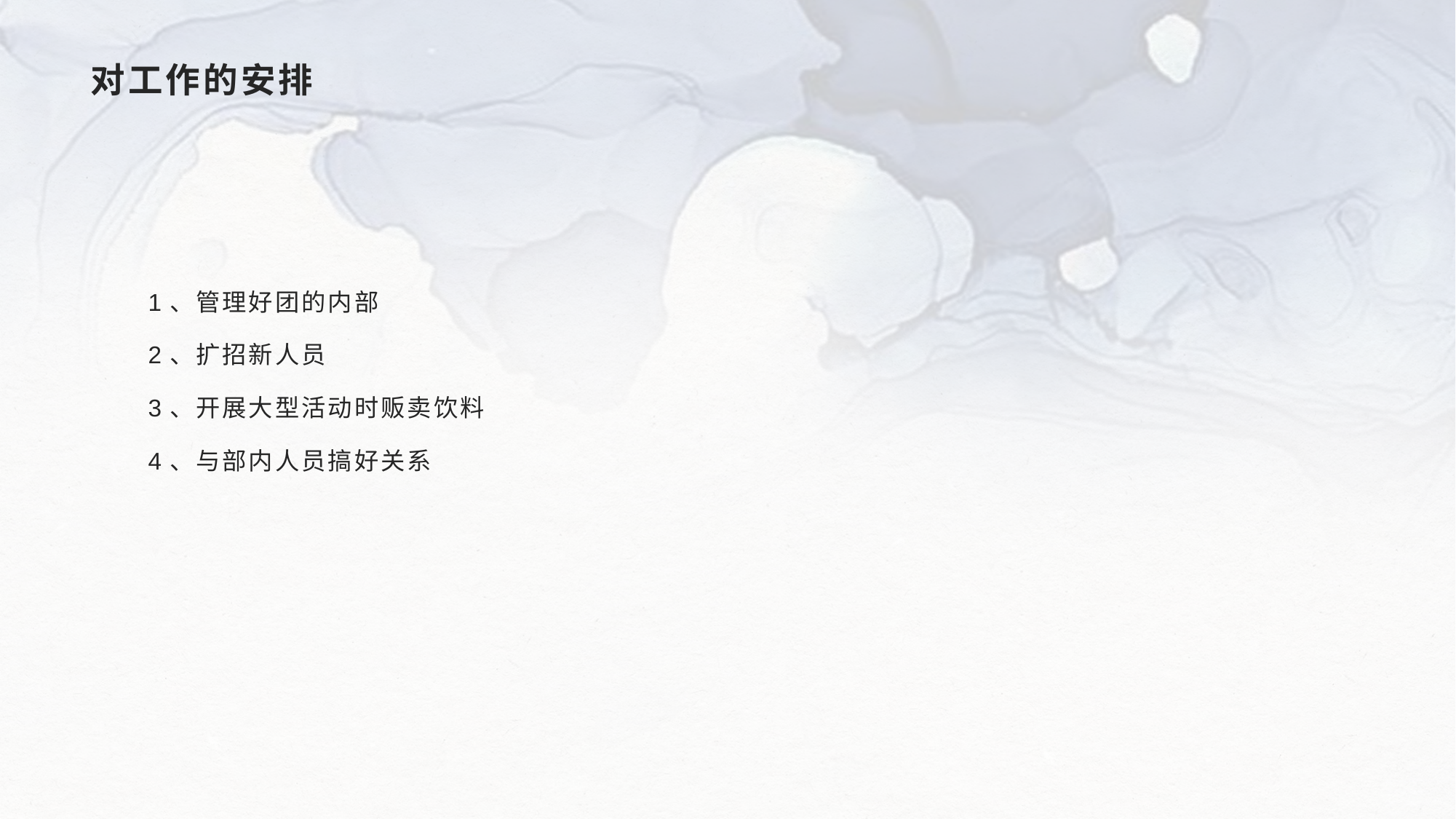

# 对工作的安排
1、管理好团的内部
2、扩招新人员
3、开展大型活动时贩卖饮料
4、与部内人员搞好关系